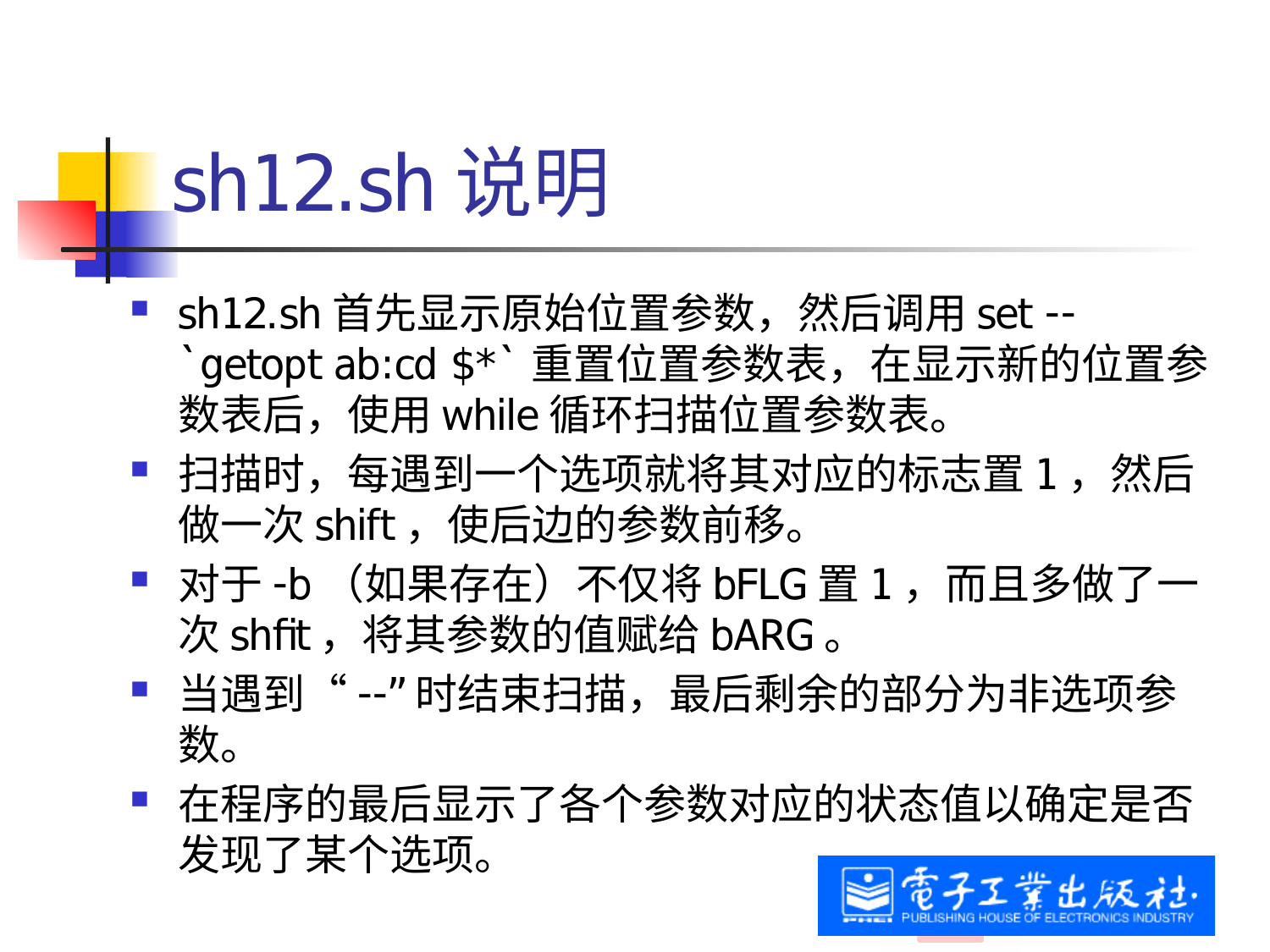

# sh12.sh说明
sh12.sh首先显示原始位置参数，然后调用set -- `getopt ab:cd $*`重置位置参数表，在显示新的位置参数表后，使用while循环扫描位置参数表。
扫描时，每遇到一个选项就将其对应的标志置1，然后做一次shift，使后边的参数前移。
对于-b（如果存在）不仅将bFLG置1，而且多做了一次shfit，将其参数的值赋给bARG。
当遇到“--”时结束扫描，最后剩余的部分为非选项参数。
在程序的最后显示了各个参数对应的状态值以确定是否发现了某个选项。